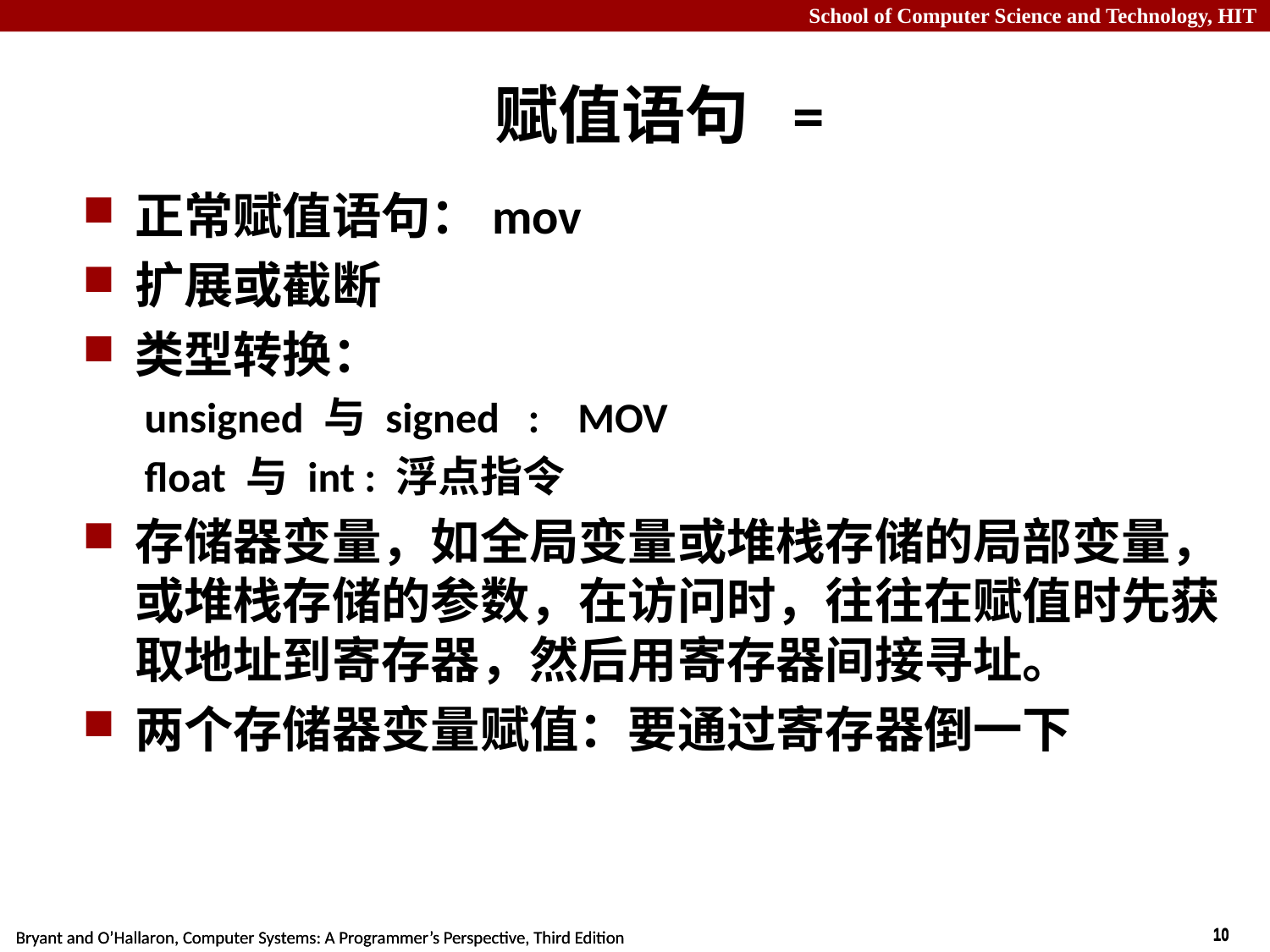

# 赋值语句  =
正常赋值语句：mov
扩展或截断
类型转换：
      unsigned 与 signed   :    MOV
      float 与 int : 浮点指令
存储器变量，如全局变量或堆栈存储的局部变量，或堆栈存储的参数，在访问时，往往在赋值时先获取地址到寄存器，然后用寄存器间接寻址。
两个存储器变量赋值：要通过寄存器倒一下